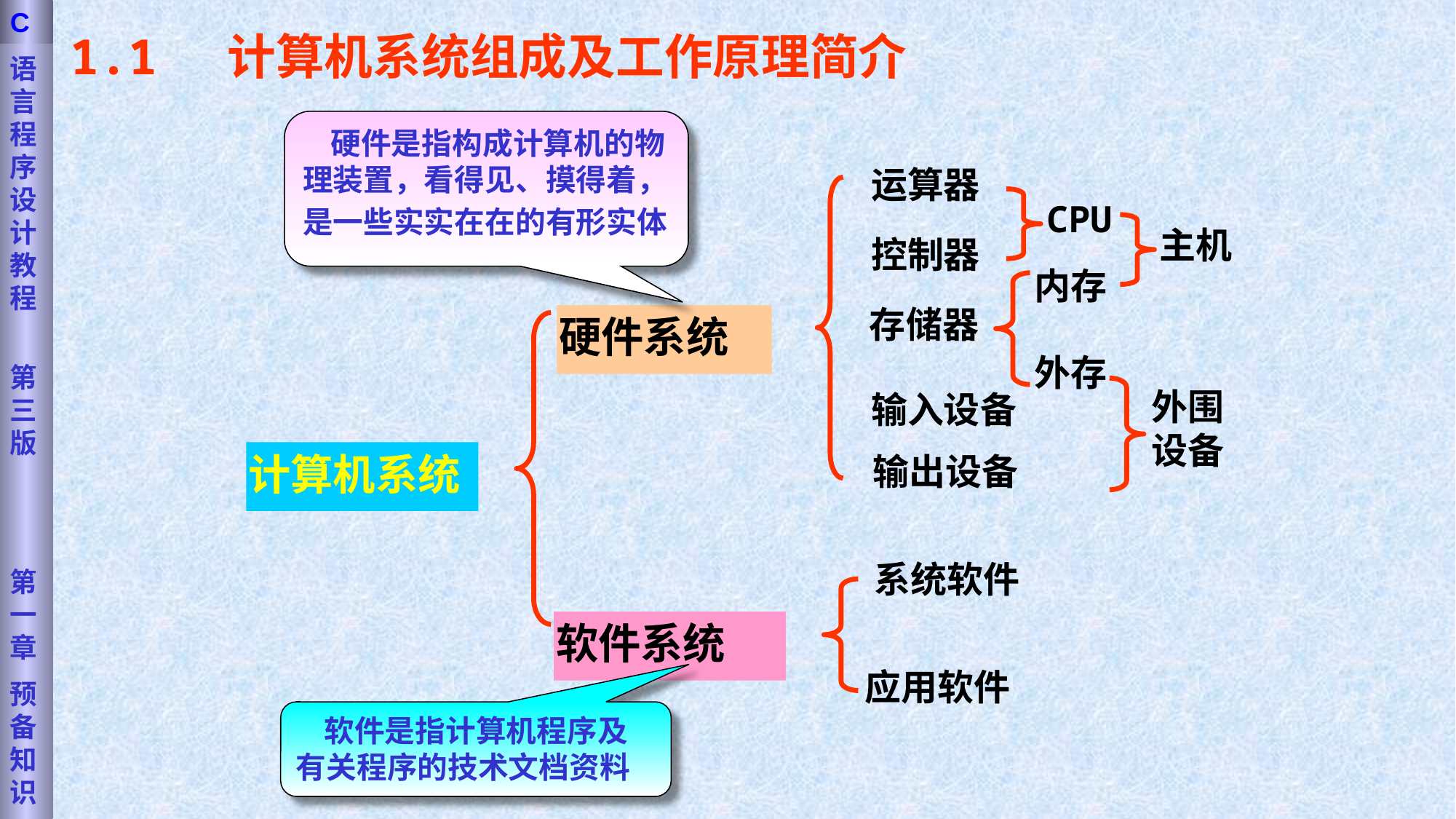

语言程序设计教程
第三版

第一章
预备知识
C
1.1  计算机系统组成及工作原理简介
   硬件是指构成计算机的物理装置，看得见、摸得着，是一些实实在在的有形实体
运算器

CPU

主机
控制器
内存

存储器
硬件系统

外存

外围设备
输入设备
计算机系统
输出设备
系统软件

软件系统
应用软件
   软件是指计算机程序及有关程序的技术文档资料